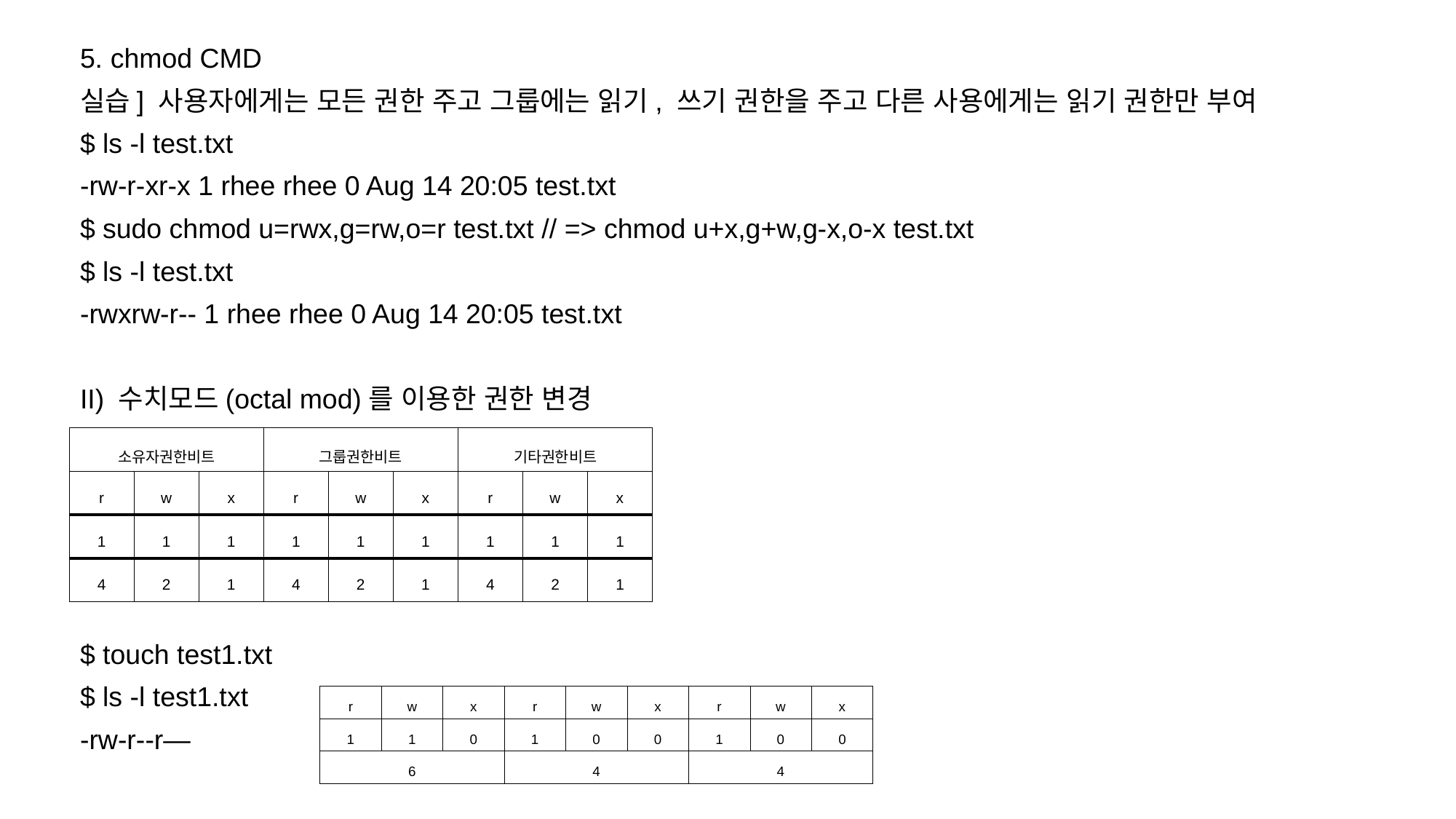

5. chmod CMD
실습] 사용자에게는 모든 권한 주고 그룹에는 읽기, 쓰기 권한을 주고 다른 사용에게는 읽기 권한만 부여
$ ls -l test.txt
-rw-r-xr-x 1 rhee rhee 0 Aug 14 20:05 test.txt
$ sudo chmod u=rwx,g=rw,o=r test.txt // => chmod u+x,g+w,g-x,o-x test.txt
$ ls -l test.txt
-rwxrw-r-- 1 rhee rhee 0 Aug 14 20:05 test.txt

II) 수치모드(octal mod)를 이용한 권한 변경

$ touch test1.txt
$ ls -l test1.txt
-rw-r--r—

| 소유자권한비트 |  |  | 그룹권한비트 |  |  | 기타권한비트 |  |  |
| --- | --- | --- | --- | --- | --- | --- | --- | --- |
| r | w | x | r | w | x | r | w | x |
| 1 | 1 | 1 | 1 | 1 | 1 | 1 | 1 | 1 |
| 4 | 2 | 1 | 4 | 2 | 1 | 4 | 2 | 1 |

| r | w | x | r | w | x | r | w | x |
| --- | --- | --- | --- | --- | --- | --- | --- | --- |
| 1 | 1 | 0 | 1 | 0 | 0 | 1 | 0 | 0 |
| 6 |  |  | 4 |  |  | 4 |  |  |